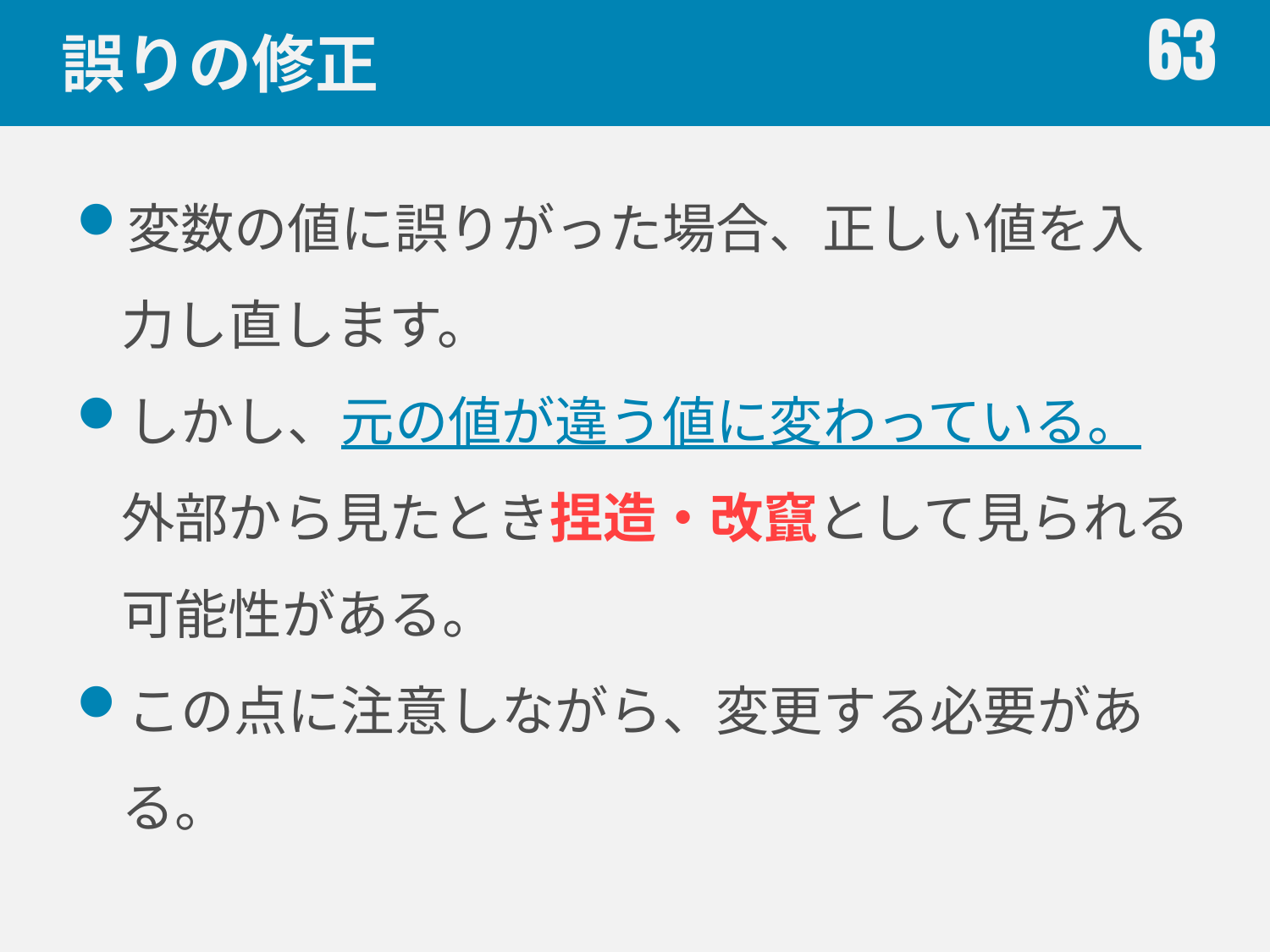

# 誤りの修正
 63
変数の値に誤りがった場合、正しい値を入力し直します。
しかし、元の値が違う値に変わっている。外部から見たとき捏造・改竄として見られる可能性がある。
この点に注意しながら、変更する必要がある。